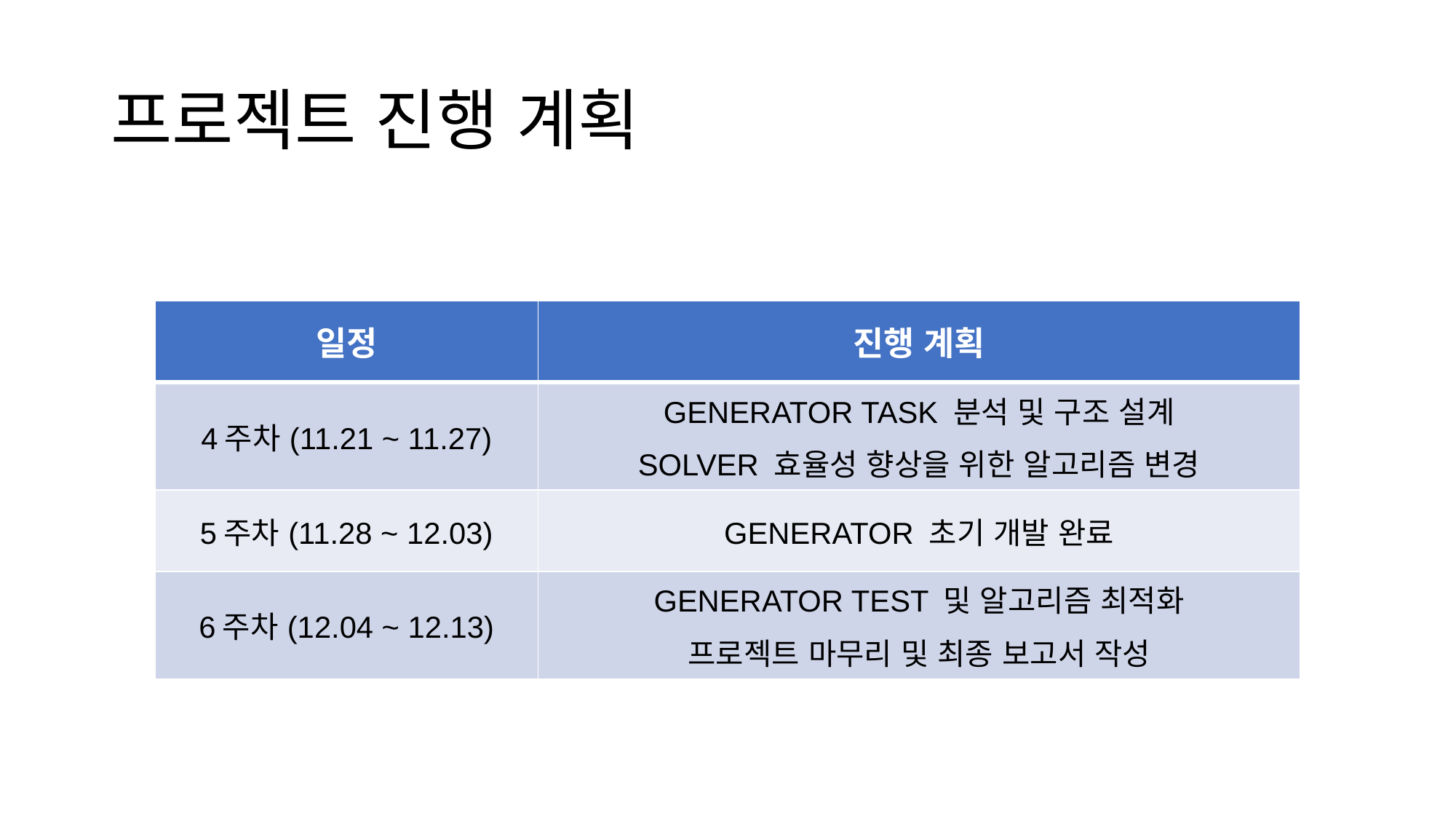

# 프로젝트 진행 계획
| 일정 | 진행 계획 |
| --- | --- |
| 4주차(11.21 ~ 11.27) | GENERATOR TASK 분석 및 구조 설계 SOLVER 효율성 향상을 위한 알고리즘 변경 |
| 5주차(11.28 ~ 12.03) | GENERATOR 초기 개발 완료 |
| 6주차(12.04 ~ 12.13) | GENERATOR TEST 및 알고리즘 최적화 프로젝트 마무리 및 최종 보고서 작성 |